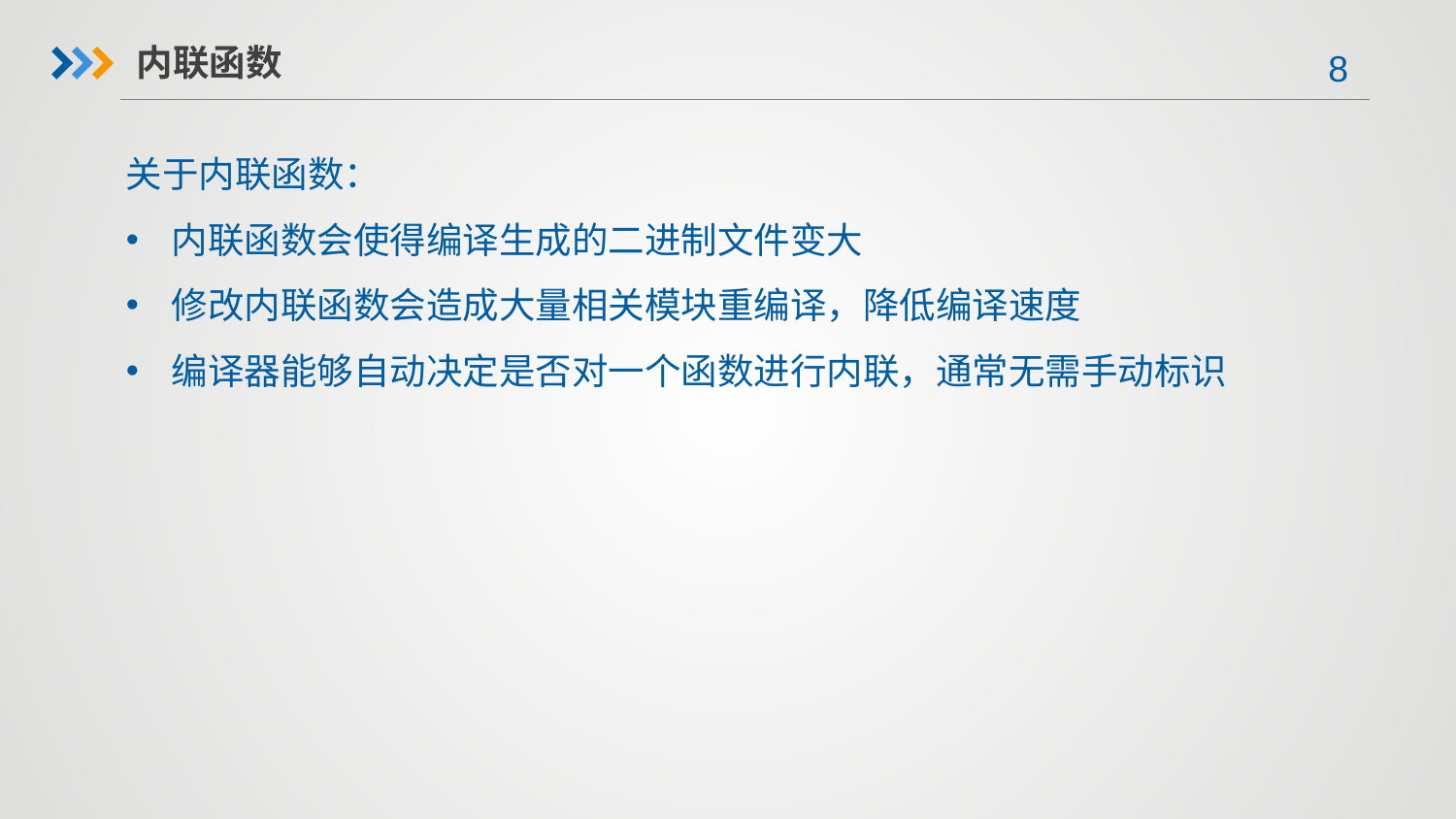

内联函数
关于内联函数：
内联函数会使得编译生成的二进制文件变大
修改内联函数会造成大量相关模块重编译，降低编译速度
编译器能够自动决定是否对一个函数进行内联，通常无需手动标识